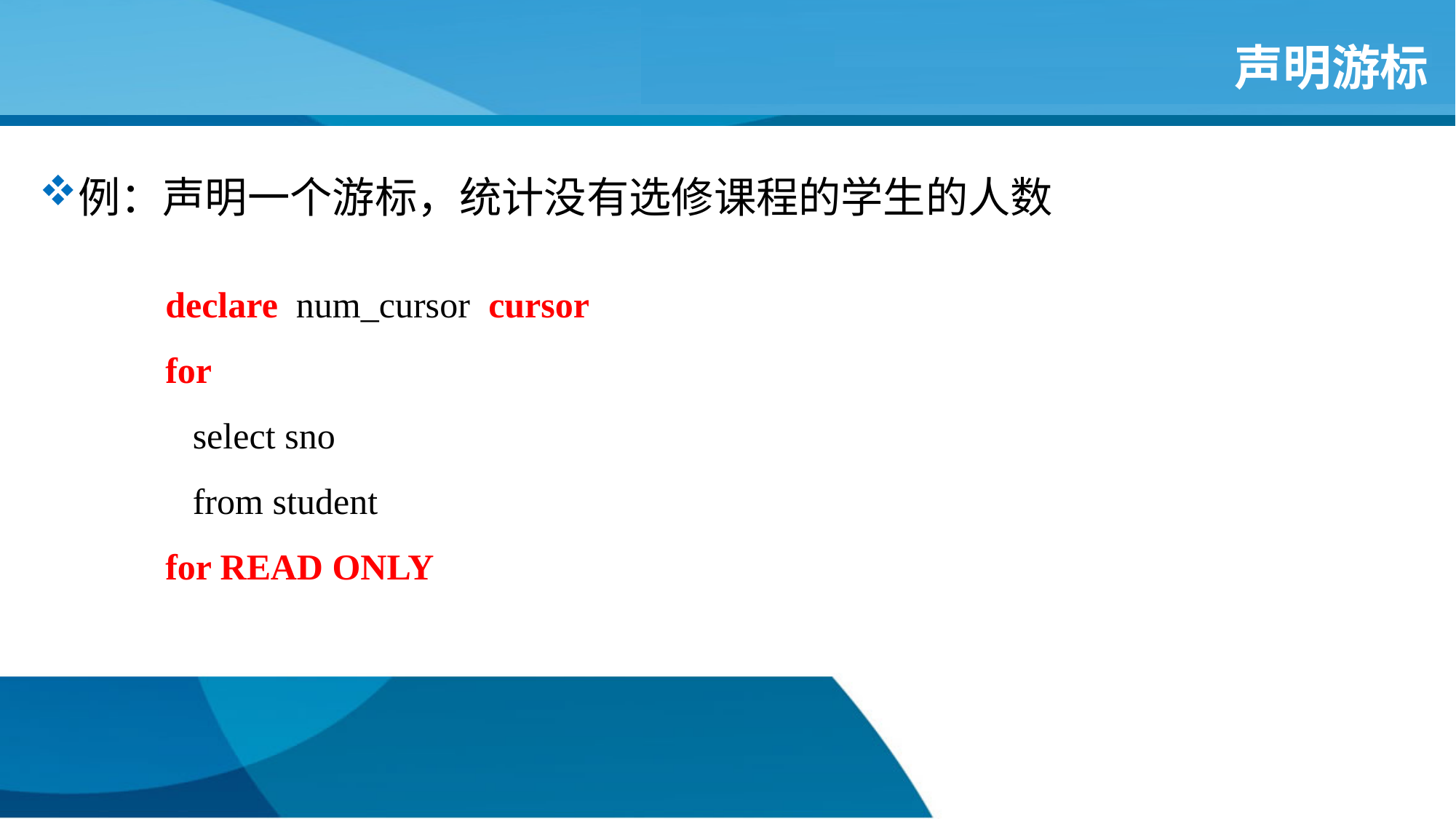

# 声明游标
例：声明一个游标，统计没有选修课程的学生的人数
declare  num_cursor  cursor
for
   select sno
   from student
for READ ONLY